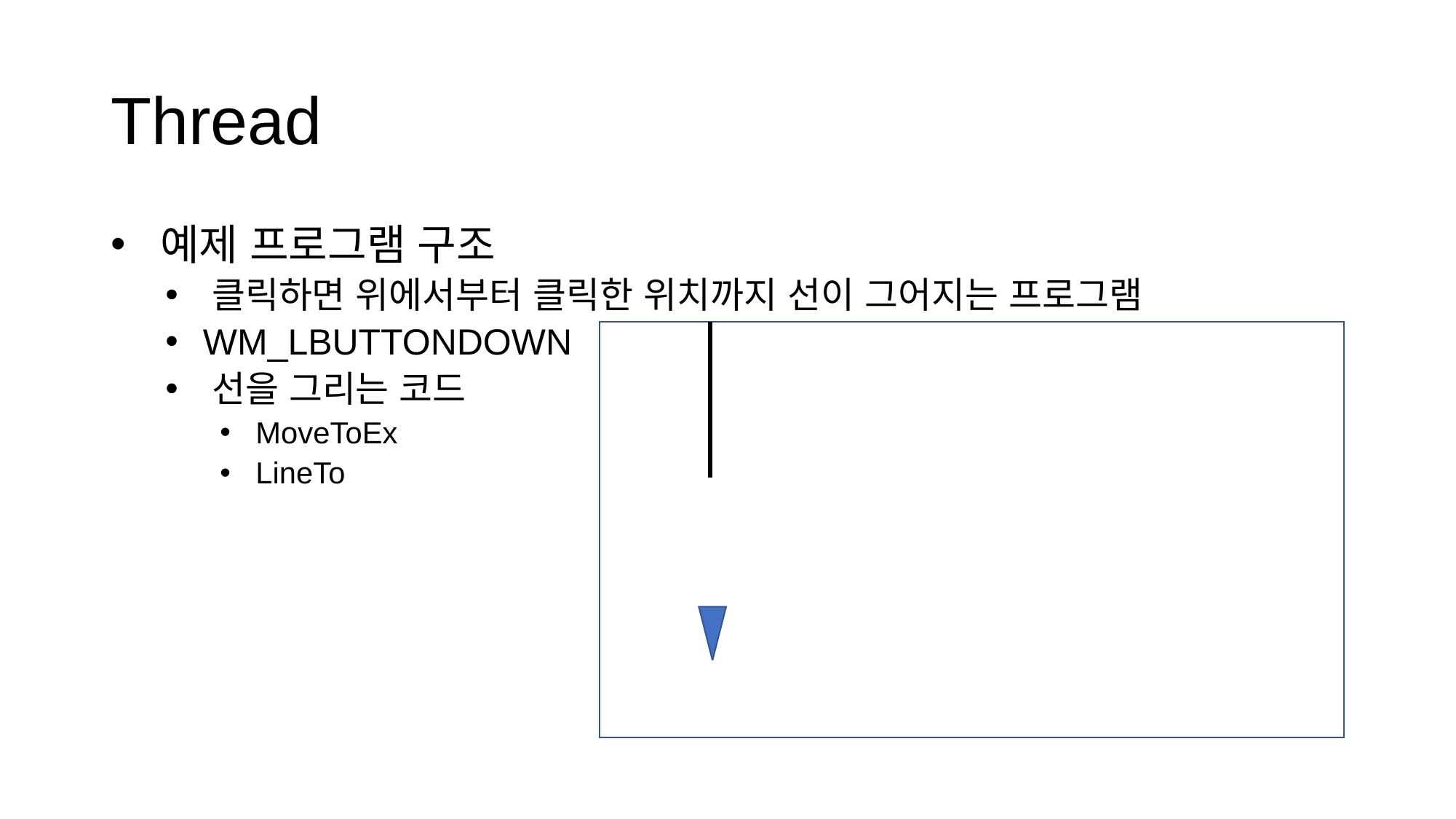

# Thread
 예제 프로그램 구조
 클릭하면 위에서부터 클릭한 위치까지 선이 그어지는 프로그램
 WM_LBUTTONDOWN
 선을 그리는 코드
 MoveToEx
 LineTo